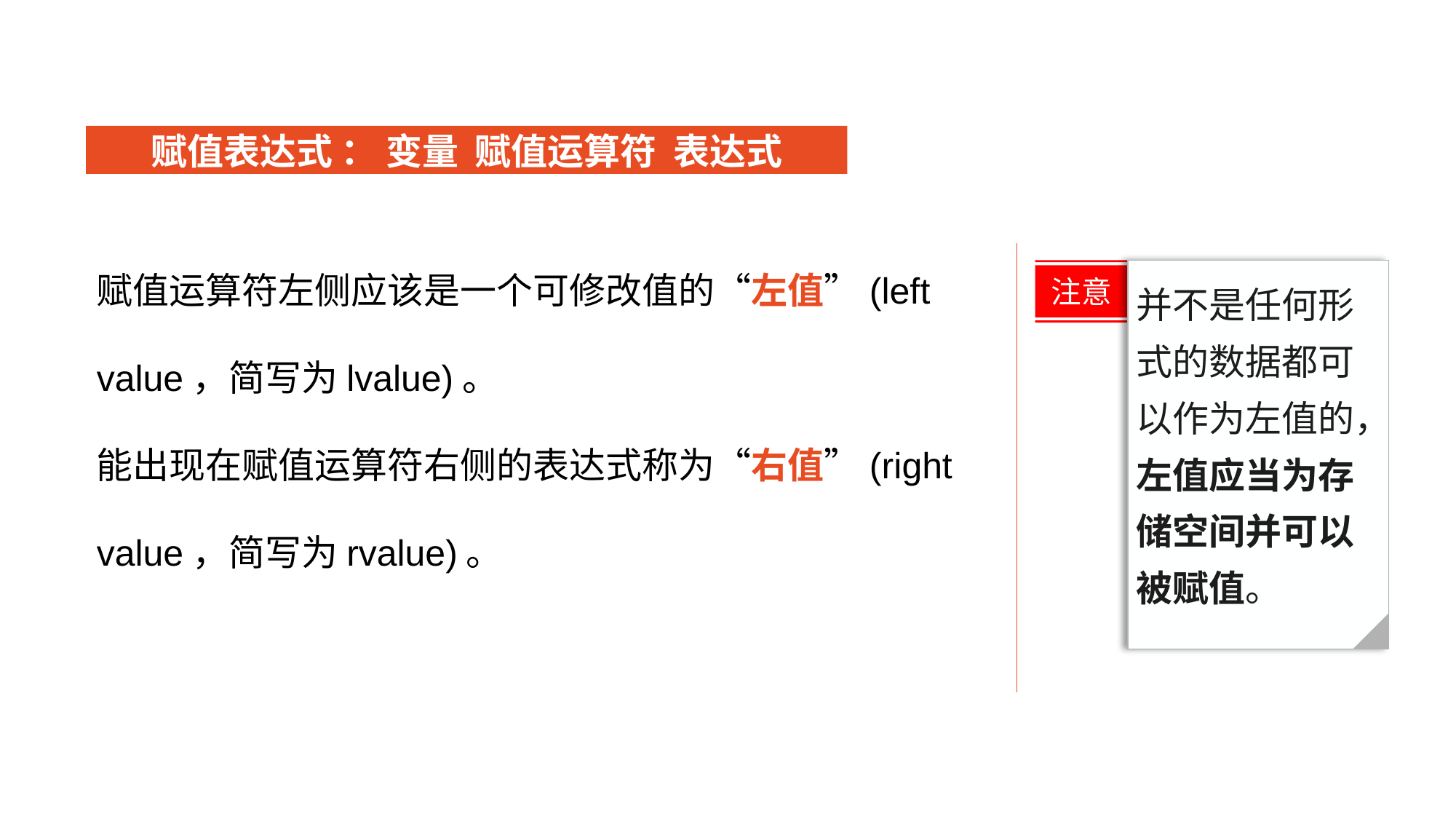

赋值表达式 ： 变量  赋值运算符  表达式
赋值运算符左侧应该是一个可修改值的“左值”(left value，简写为lvalue)。
能出现在赋值运算符右侧的表达式称为“右值”(right value，简写为rvalue)。
注意
并不是任何形式的数据都可以作为左值的，左值应当为存储空间并可以被赋值。